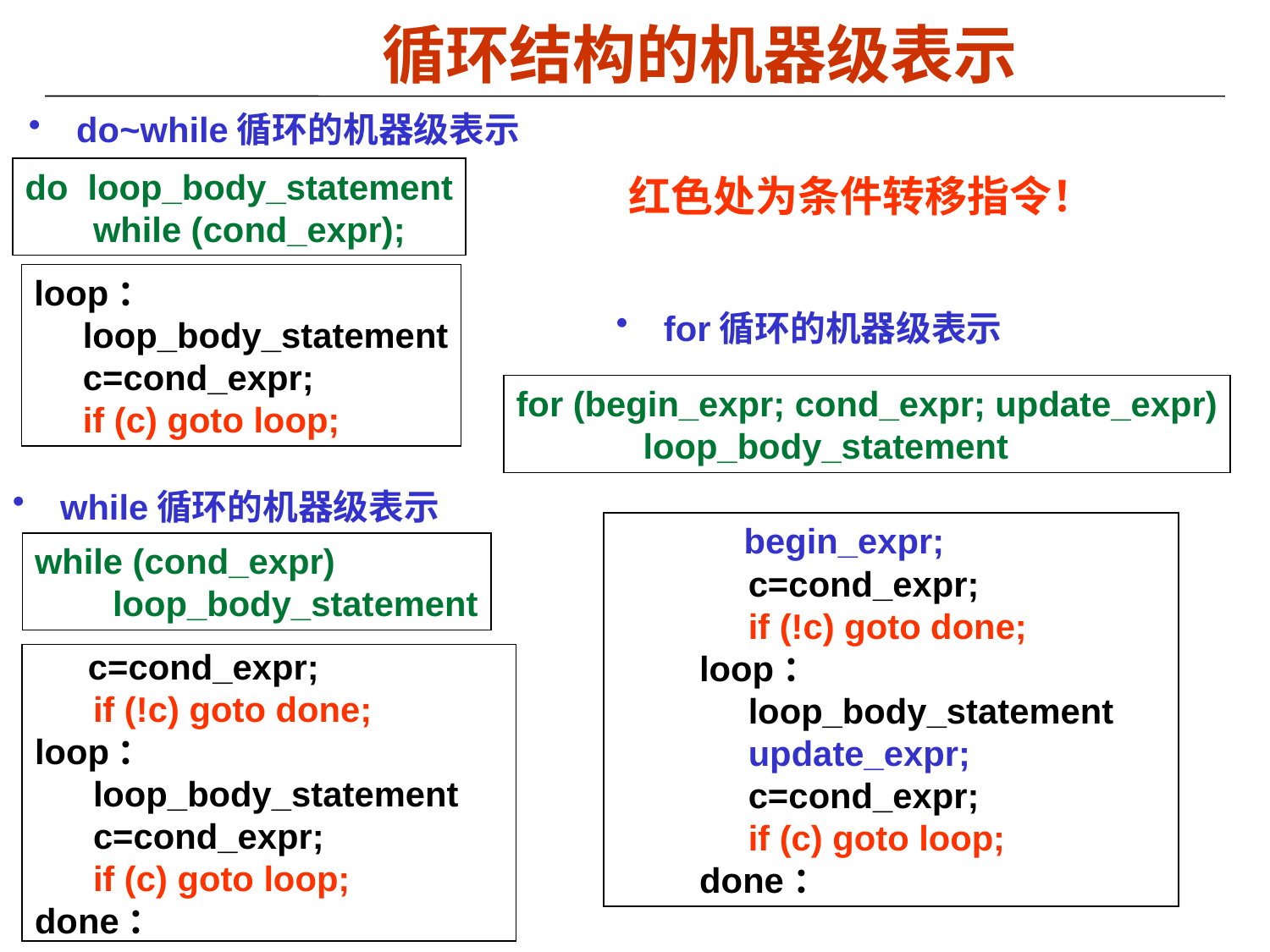

# 循环结构的机器级表示
do~while循环的机器级表示
do  loop_body_statement
       while (cond_expr);
红色处为条件转移指令！
loop：
     loop_body_statement
     c=cond_expr;
     if (c) goto loop;
for循环的机器级表示
for (begin_expr; cond_expr; update_expr)
 	loop_body_statement
while循环的机器级表示

     begin_expr;
     c=cond_expr;
     if (!c) goto done;
loop：
     loop_body_statement
     update_expr;
     c=cond_expr;
     if (c) goto loop;
done：
while (cond_expr)
        loop_body_statement
      c=cond_expr;
      if (!c) goto done;
loop：
      loop_body_statement
      c=cond_expr;
      if (c) goto loop;
done：